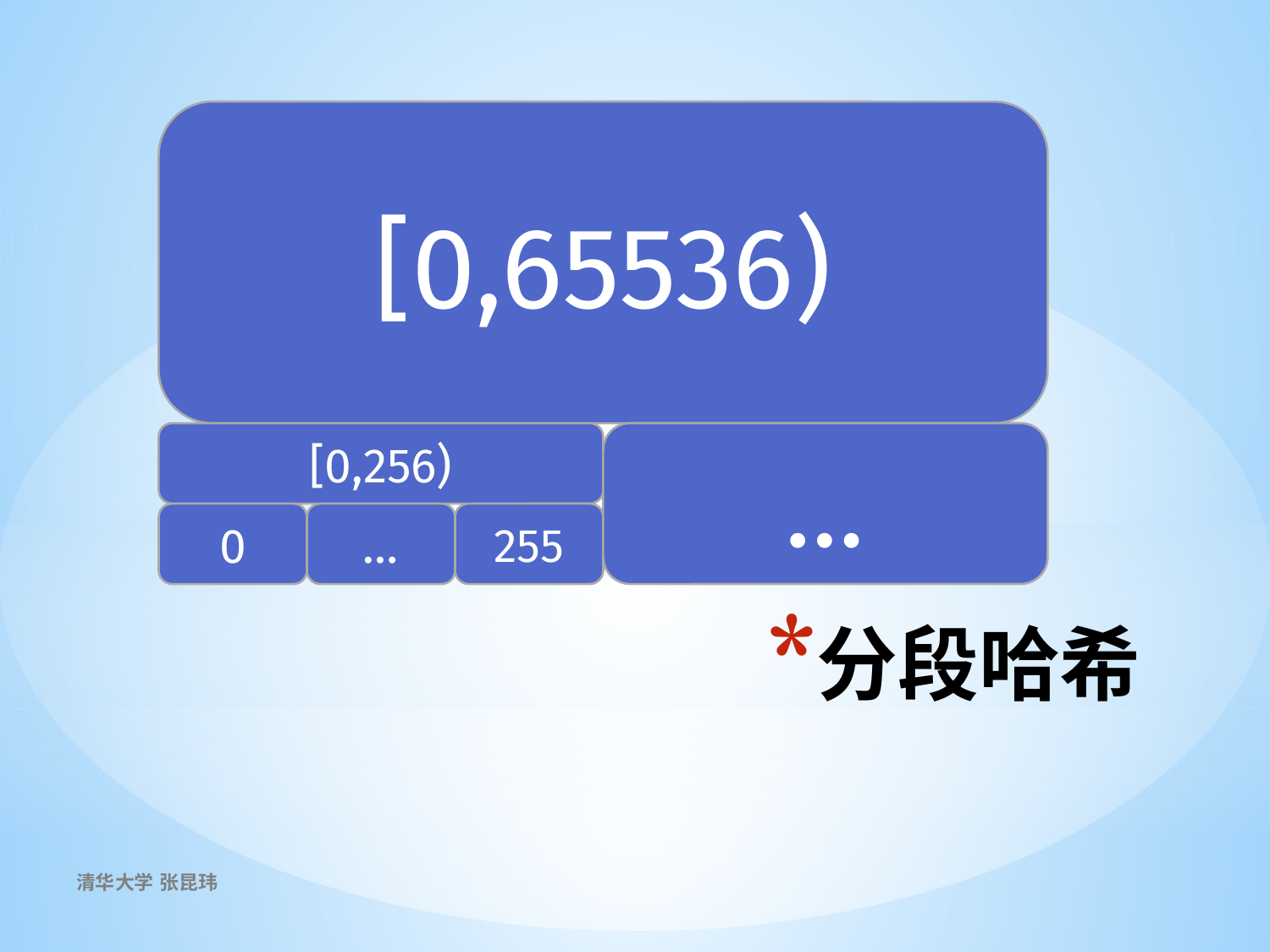

[0,65536)
[0,256)
0
255
…
…
# 分段哈希
清华大学 张昆玮
75